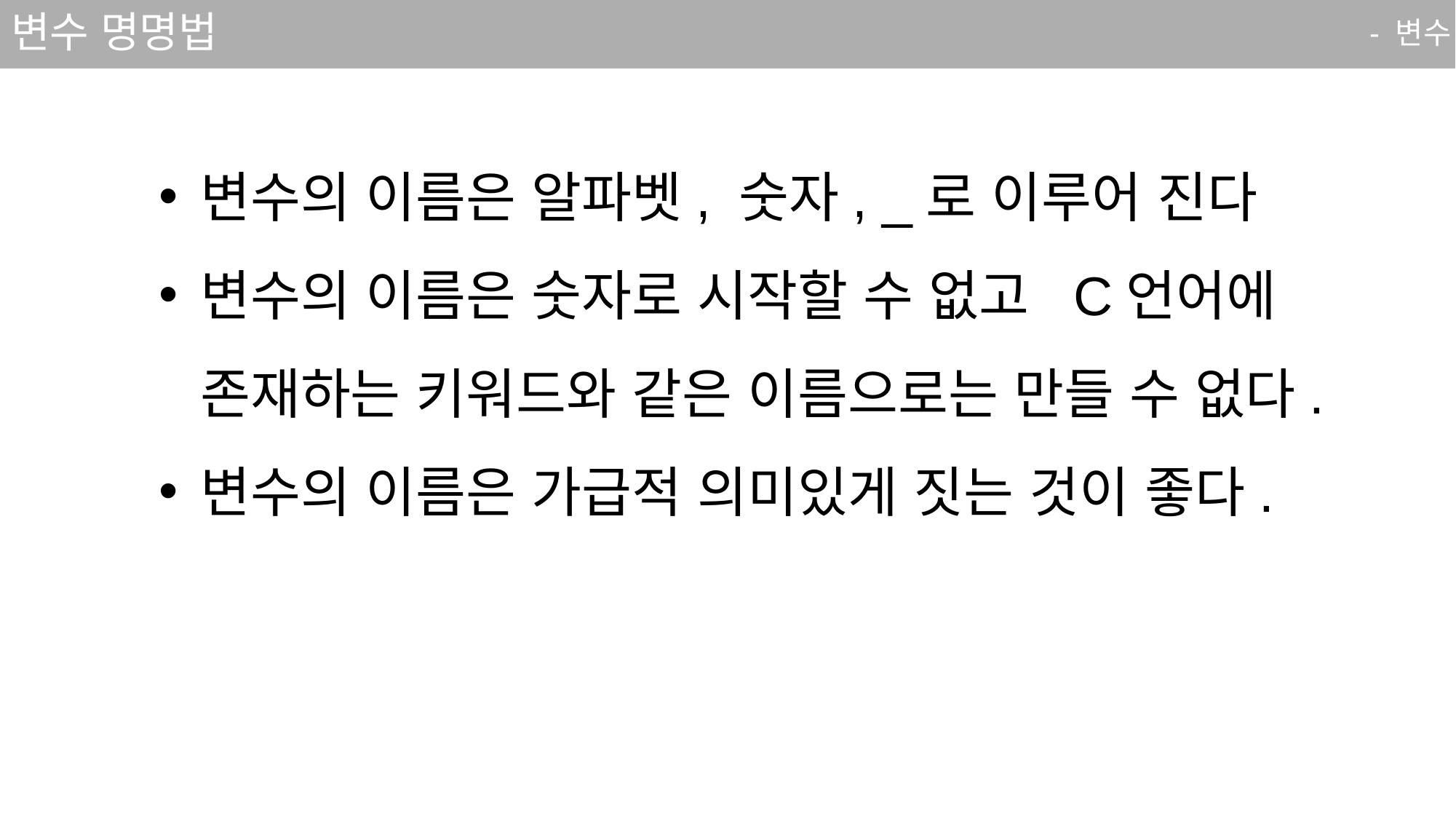

# 변수 명명법
- 변수
변수의 이름은 알파벳, 숫자, _로 이루어 진다
변수의 이름은 숫자로 시작할 수 없고  C언어에 존재하는 키워드와 같은 이름으로는 만들 수 없다.
변수의 이름은 가급적 의미있게 짓는 것이 좋다.